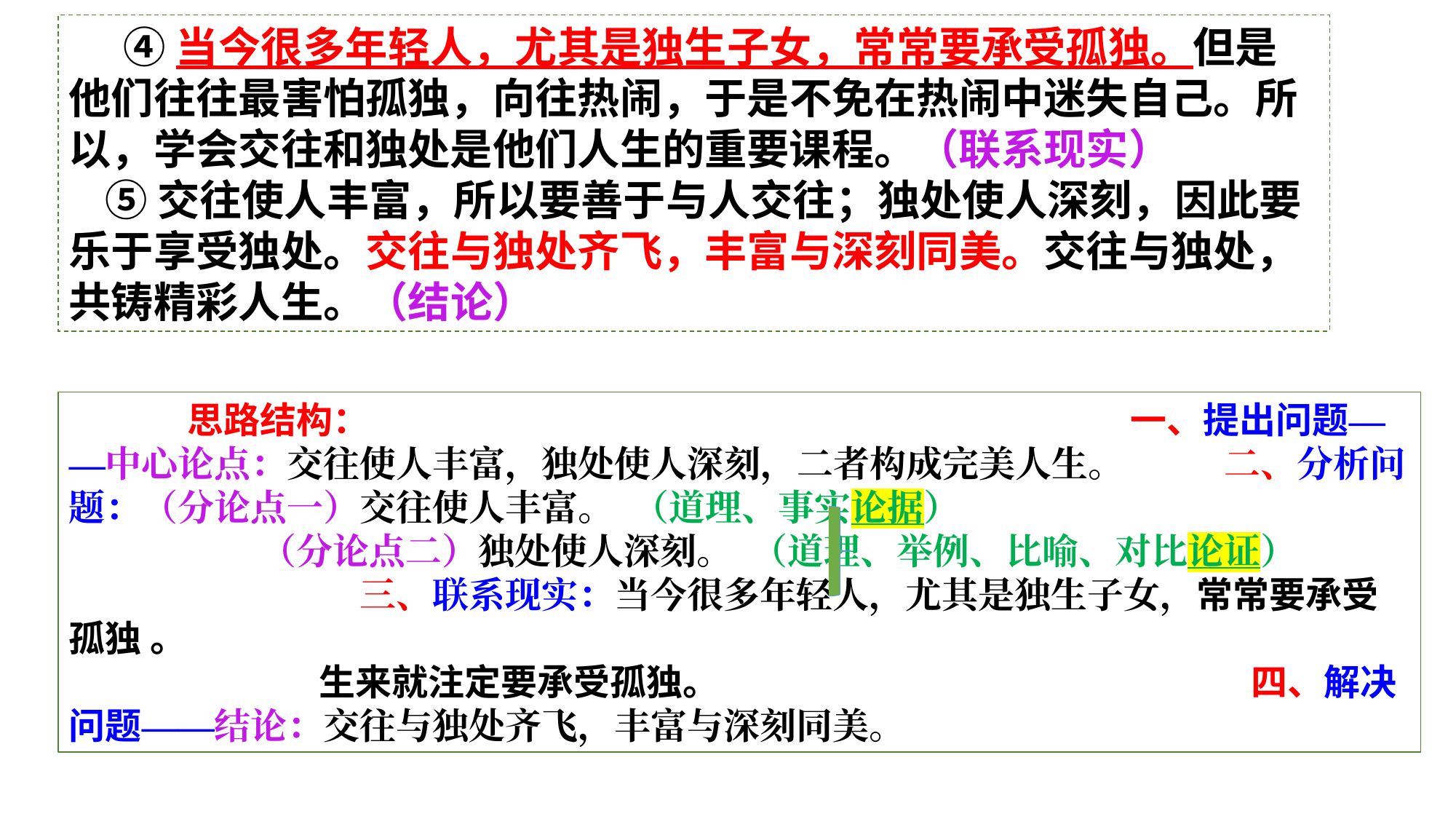

④当今很多年轻人，尤其是独生子女，常常要承受孤独。但是他们往往最害怕孤独，向往热闹，于是不免在热闹中迷失自己。所以，学会交往和独处是他们人生的重要课程。（联系现实）
⑤交往使人丰富，所以要善于与人交往；独处使人深刻，因此要乐于享受独处。交往与独处齐飞，丰富与深刻同美。交往与独处，共铸精彩人生。（结论）
思路结构：                                                                                             一、提出问题——中心论点：交往使人丰富，独处使人深刻，二者构成完美人生。           二、分析问题：（分论点一）交往使人丰富。  （道理、事实论据）
       （分论点二）独处使人深刻。  （道理、举例、比喻、对比论证）                                             三、联系现实：当今很多年轻人，尤其是独生子女，常常要承受孤独 。
               生来就注定要承受孤独。                                                                 四、解决问题——结论：交往与独处齐飞，丰富与深刻同美。